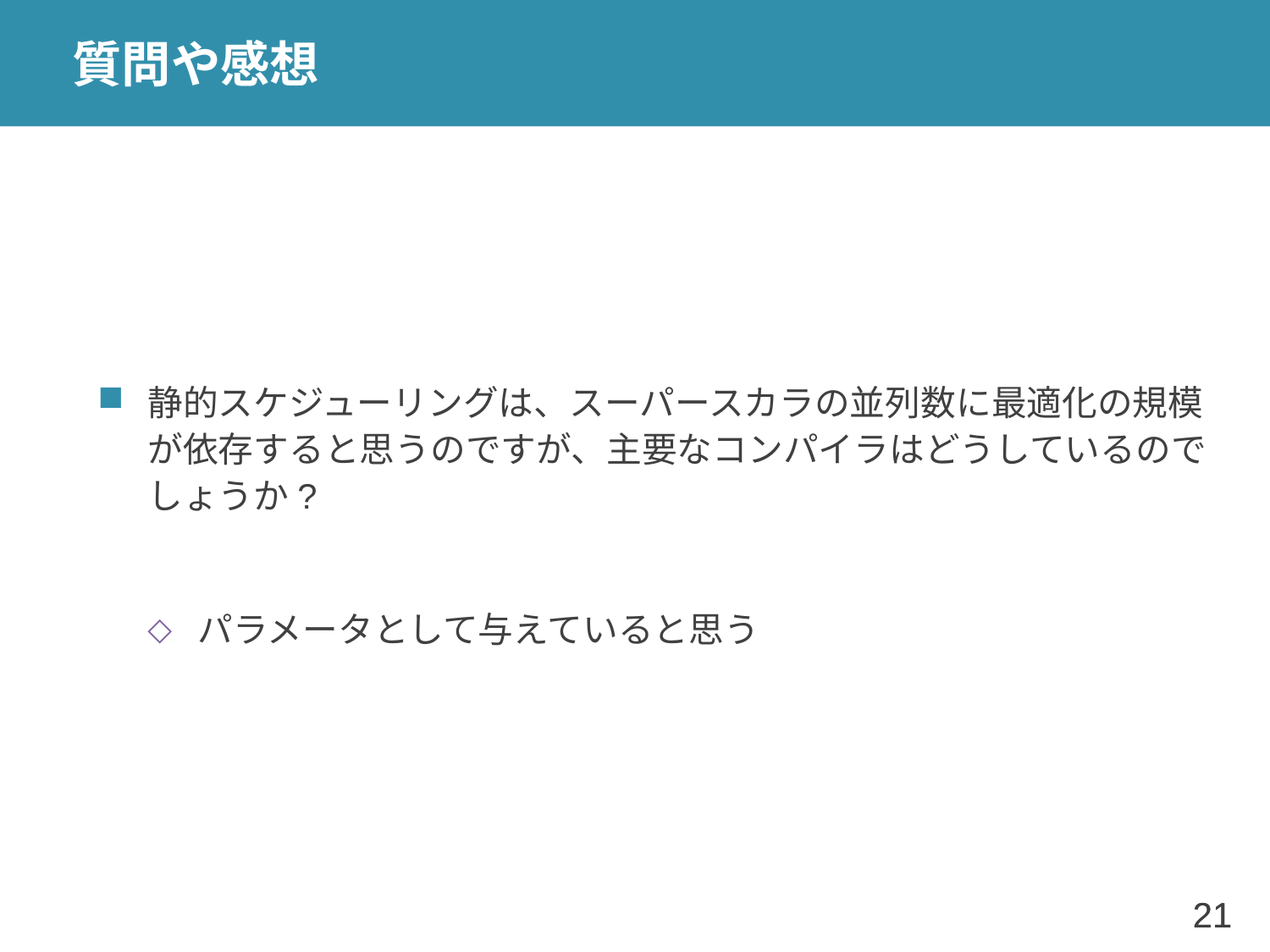

# 質問や感想
静的スケジューリングは、スーパースカラの並列数に最適化の規模が依存すると思うのですが、主要なコンパイラはどうしているのでしょうか?

パラメータとして与えていると思う